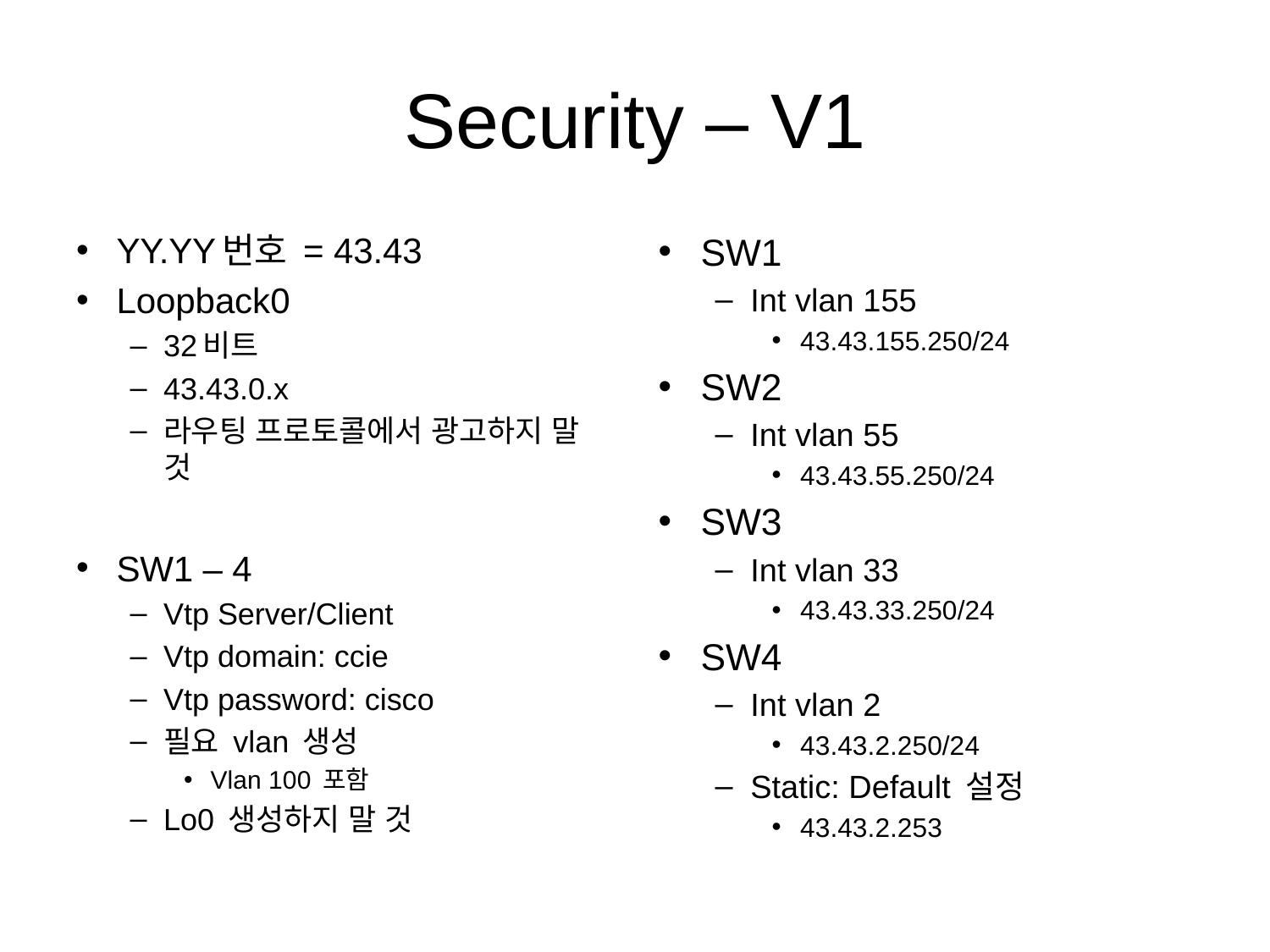

# Security – V1
YY.YY번호 = 43.43
Loopback0
32비트
43.43.0.x
라우팅 프로토콜에서 광고하지 말 것

SW1 – 4
Vtp Server/Client
Vtp domain: ccie
Vtp password: cisco
필요 vlan 생성
Vlan 100 포함
Lo0 생성하지 말 것
SW1
Int vlan 155
43.43.155.250/24
SW2
Int vlan 55
43.43.55.250/24
SW3
Int vlan 33
43.43.33.250/24
SW4
Int vlan 2
43.43.2.250/24
Static: Default 설정
43.43.2.253